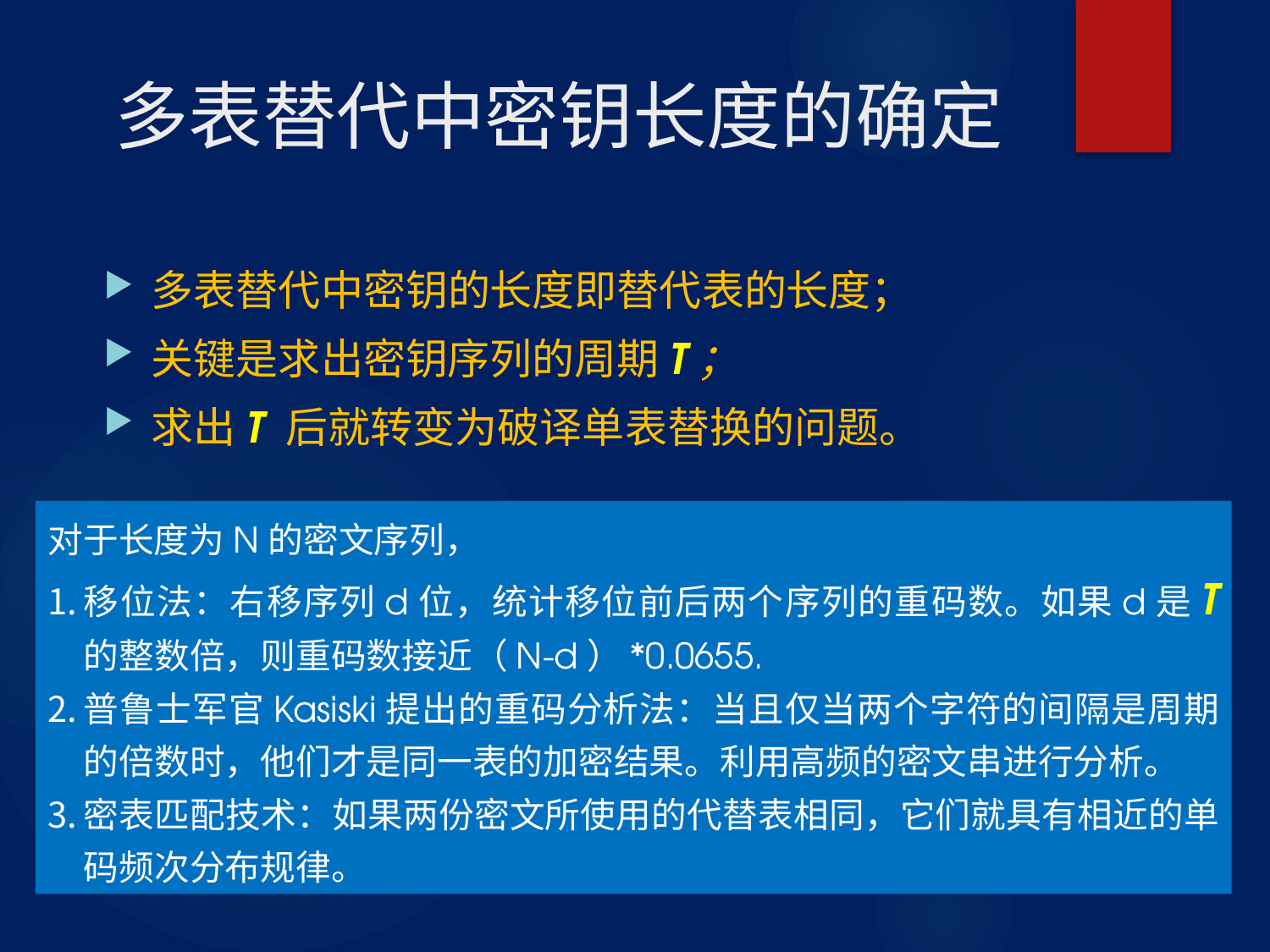

# 多表替代中密钥长度的确定
多表替代中密钥的长度即替代表的长度；
关键是求出密钥序列的周期T；
求出T 后就转变为破译单表替换的问题。

对于长度为N的密文序列，
移位法：右移序列d位，统计移位前后两个序列的重码数。如果d是T 的整数倍，则重码数接近（N-d）*0.0655.
普鲁士军官Kasiski提出的重码分析法：当且仅当两个字符的间隔是周期的倍数时，他们才是同一表的加密结果。利用高频的密文串进行分析。
密表匹配技术：如果两份密文所使用的代替表相同，它们就具有相近的单码频次分布规律。